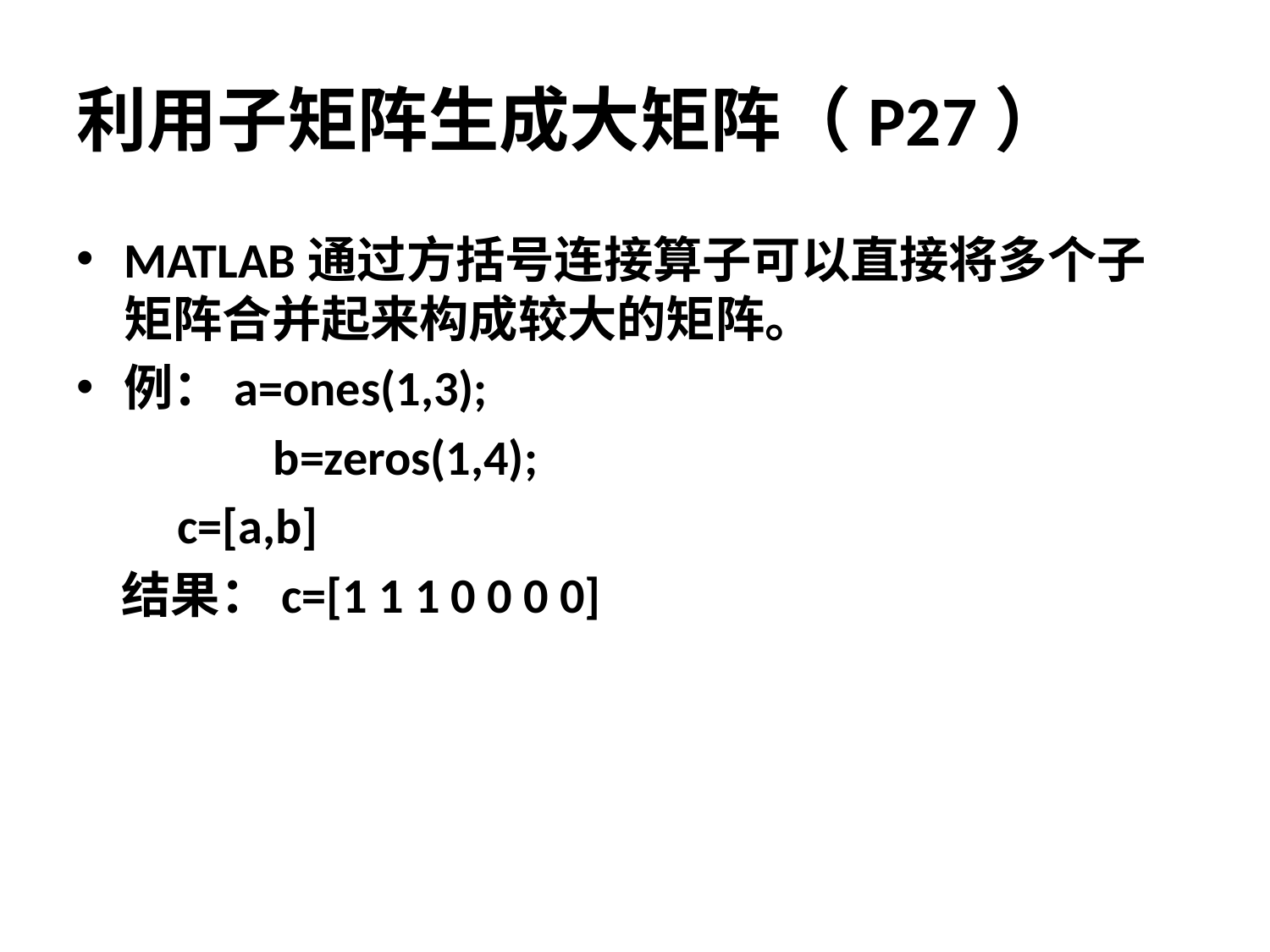

# 利用子矩阵生成大矩阵（P27）
MATLAB通过方括号连接算子可以直接将多个子矩阵合并起来构成较大的矩阵。
例：a=ones(1,3);
		  b=zeros(1,4);
         c=[a,b]
   结果：c=[1 1 1 0 0 0 0]